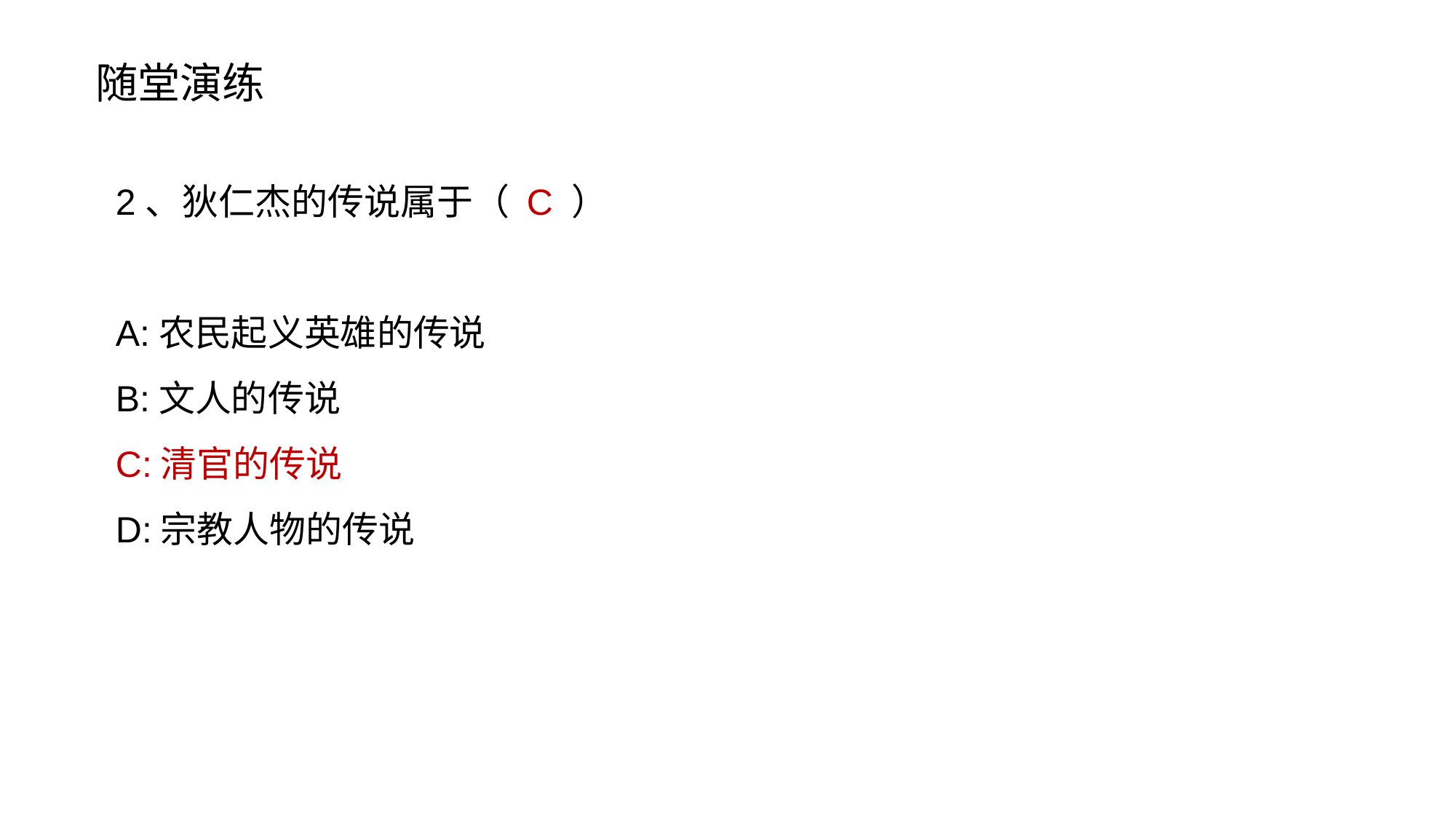

随堂演练
2、狄仁杰的传说属于（ C ）

A:农民起义英雄的传说
B:文人的传说
C:清官的传说
D:宗教人物的传说